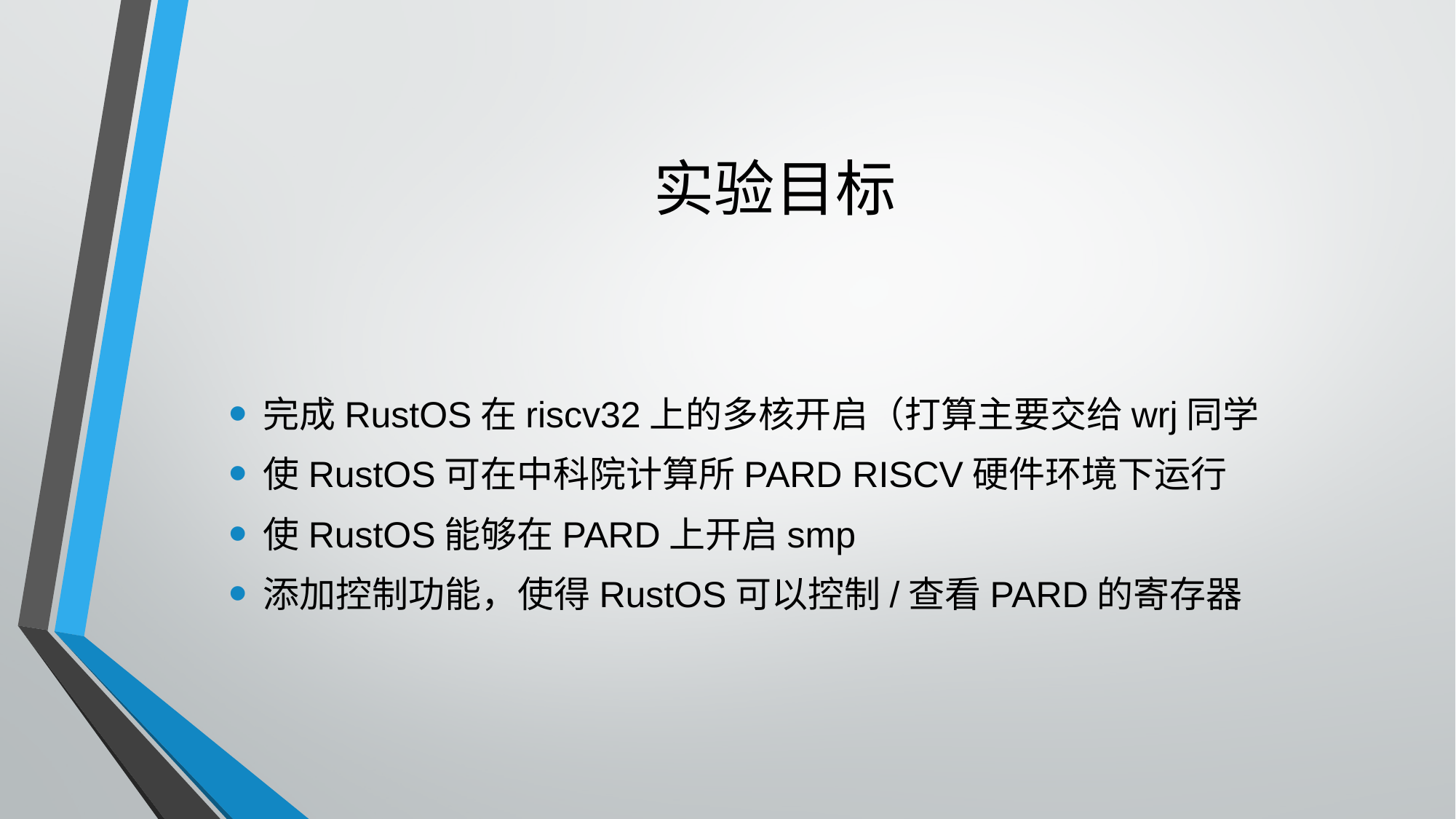

# 实验目标
完成RustOS在riscv32上的多核开启（打算主要交给wrj同学
使RustOS可在中科院计算所PARD RISCV硬件环境下运行
使RustOS能够在PARD上开启smp
添加控制功能，使得RustOS可以控制/查看PARD的寄存器